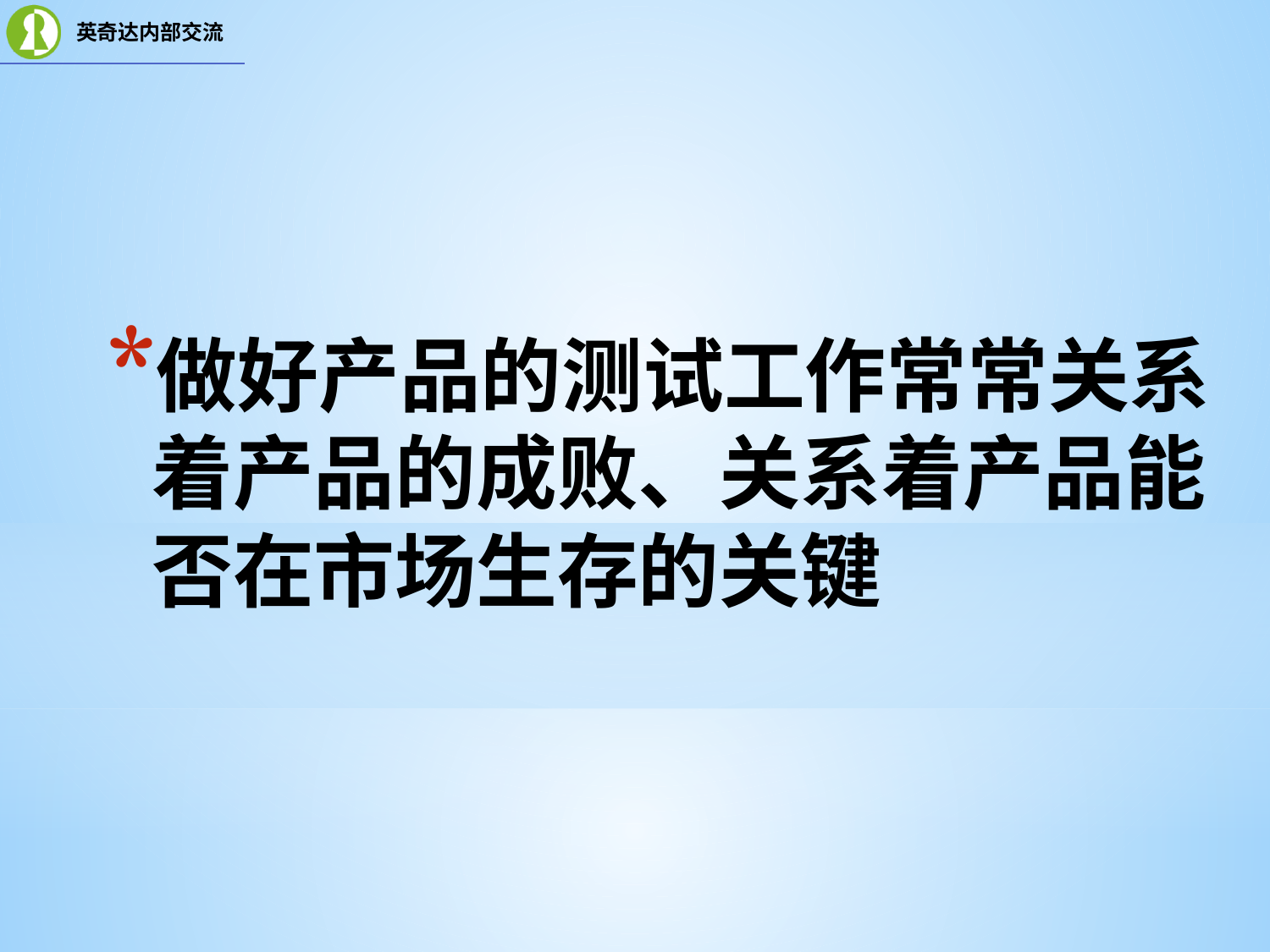

# 做好产品的测试工作常常关系着产品的成败、关系着产品能否在市场生存的关键